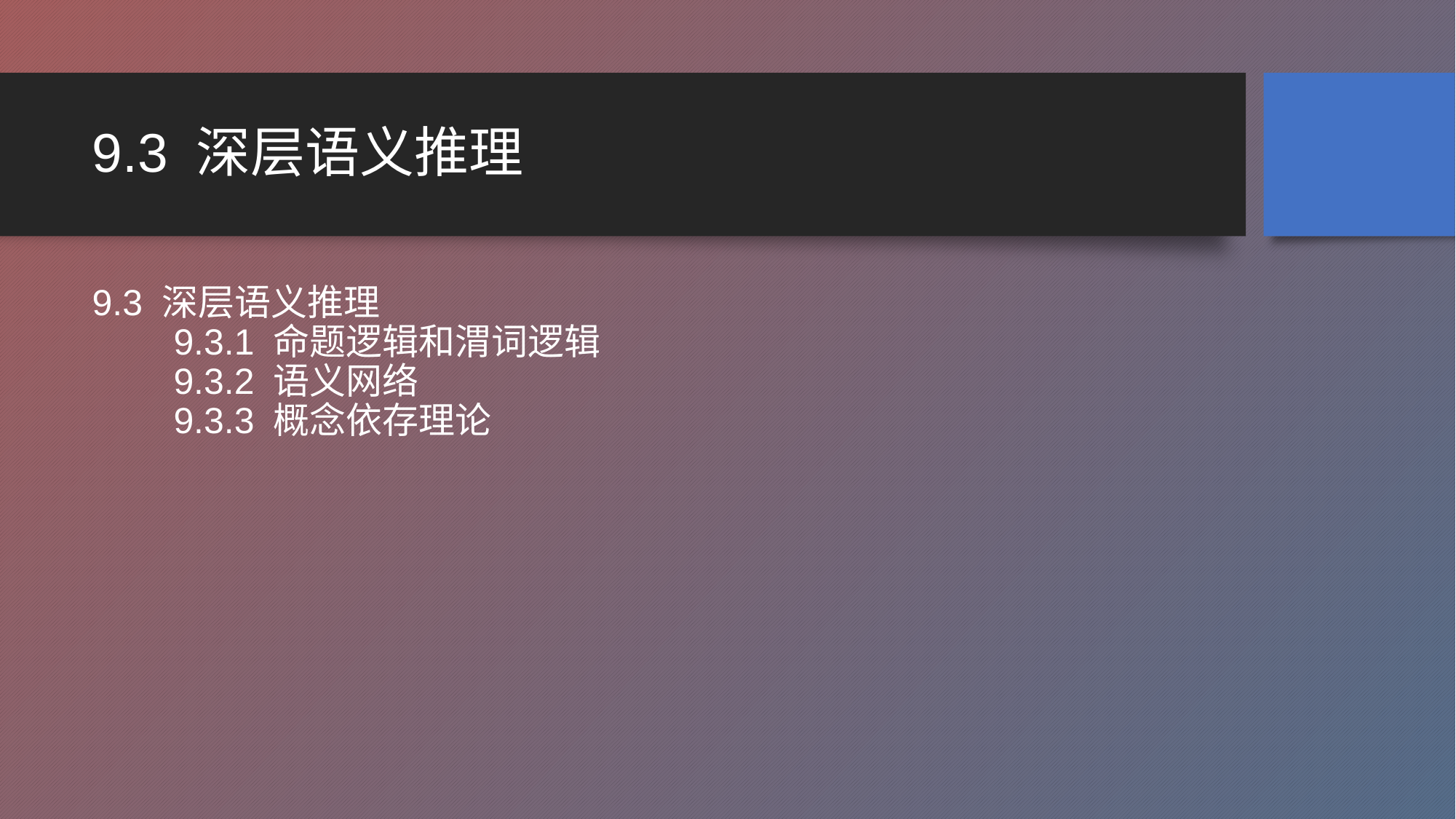

# 9.3 深层语义推理
9.3 深层语义推理
　　9.3.1 命题逻辑和渭词逻辑
　　9.3.2 语义网络
　　9.3.3 概念依存理论